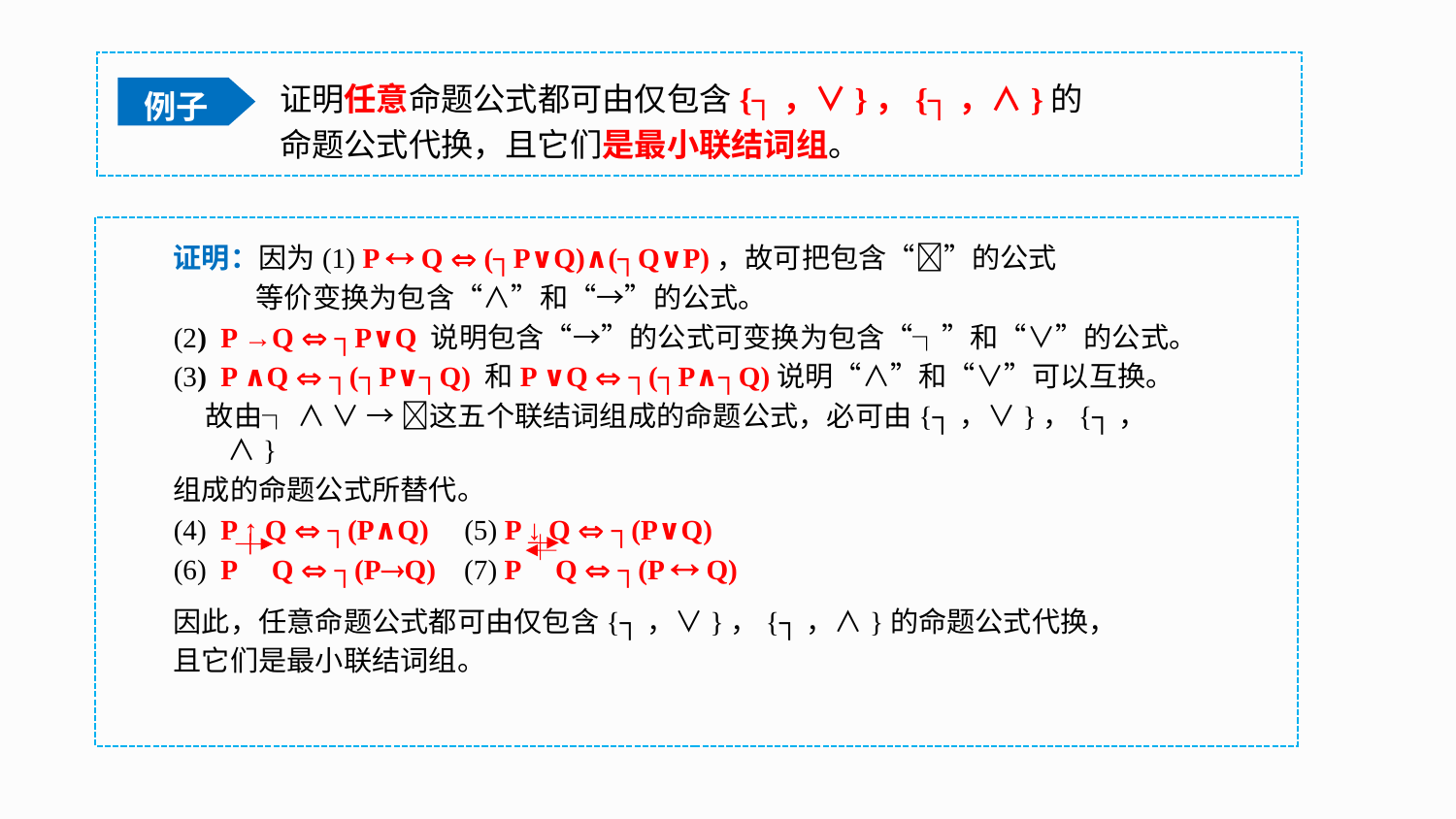

证明任意命题公式都可由仅包含{┐，∨}，{┐，∧}的
命题公式代换，且它们是最小联结词组。
例子

证明：因为(1) P ↔ Q ⇔ (┐P∨Q)∧(┐Q∨P)，故可把包含“↔”的公式
            等价变换为包含“∧”和“→”的公式。
(2)  P →Q ⇔ ┐P∨Q 说明包含“→”的公式可变换为包含“┐”和“∨”的公式。
(3)  P ∧Q ⇔ ┐(┐P∨┐Q) 和P ∨Q ⇔ ┐(┐P∧┐Q)说明“∧”和“∨”可以互换。
    故由┐ ∧ ∨ → ↔这五个联结词组成的命题公式，必可由{┐，∨}，{┐，∧}
组成的命题公式所替代。
(4)  P ↑ Q ⇔ ┐(P∧Q)     (5) P ↓ Q ⇔ ┐(P∨Q)
(6)  P     Q ⇔ ┐(P→Q)    (7) P     Q ⇔ ┐(P ↔ Q)
因此，任意命题公式都可由仅包含{┐，∨}，{┐，∧}的命题公式代换，
且它们是最小联结词组。